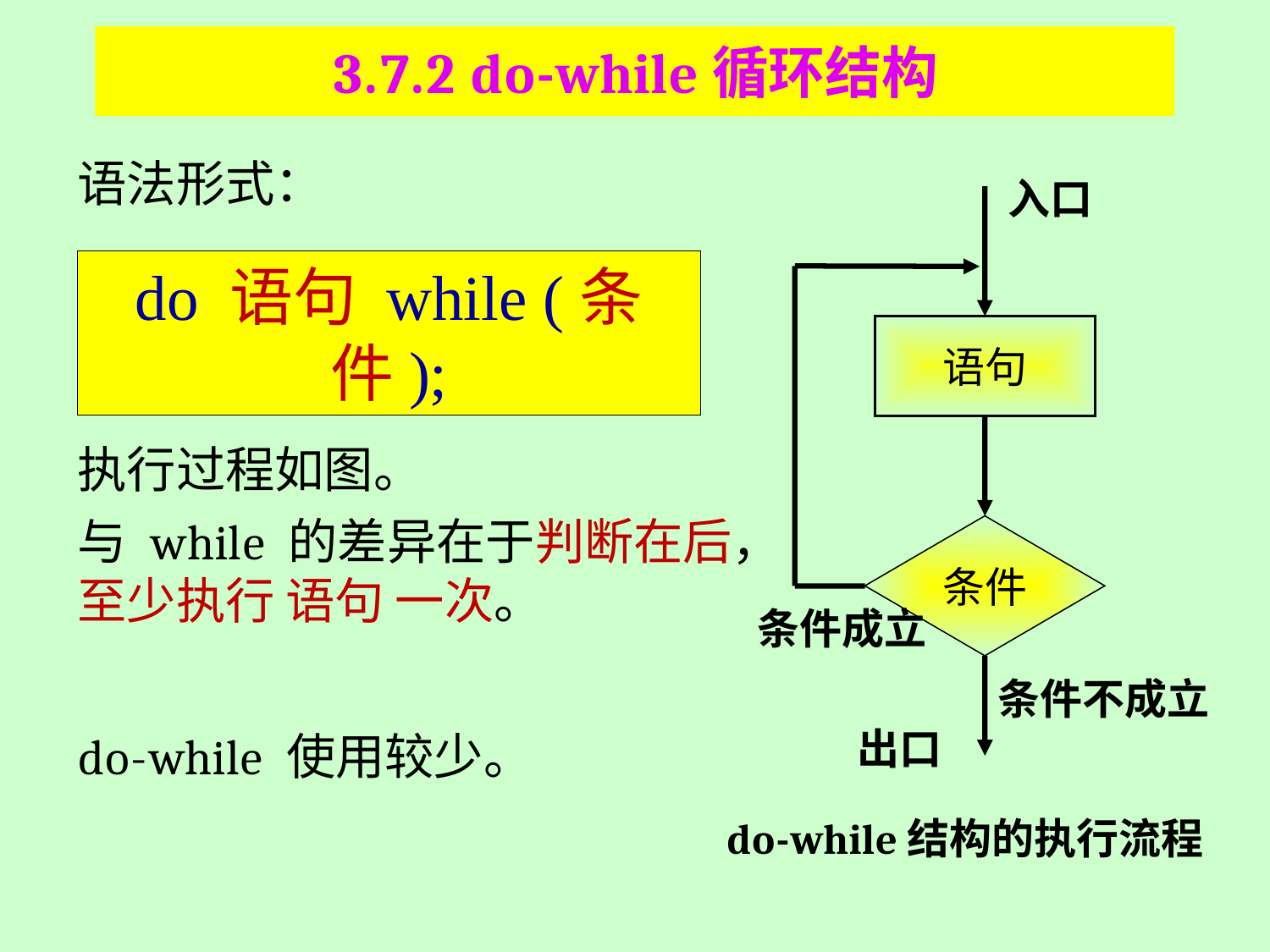

# 3.7.2 do-while循环结构
语法形式：

执行过程如图。
与 while 的差异在于判断在后，至少执行 语句 一次。

do-while 使用较少。

入口

do 语句 while (条件);

语句

条件

条件成立

条件不成立
出口
do-while结构的执行流程
52